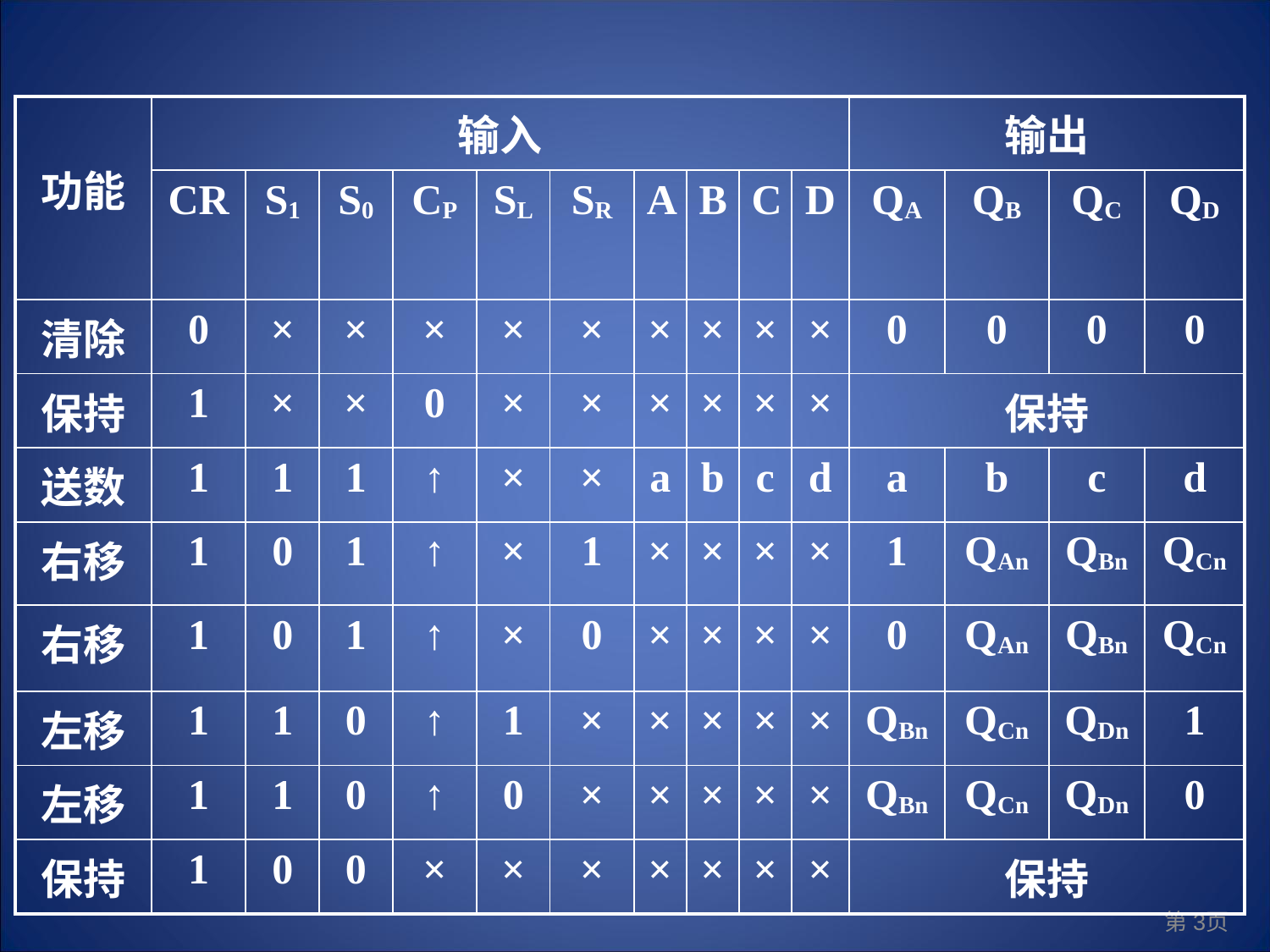

| 功能 | 输入 |  |  |  |  |  |  |  |  |  | 输出 |  |  |  |
| --- | --- | --- | --- | --- | --- | --- | --- | --- | --- | --- | --- | --- | --- | --- |
|  | CR | S1 | S0 | CP | SL | SR | A | B | C | D | QA | QB | QC | QD |
| 清除 | 0 | × | × | × | × | × | × | × | × | × | 0 | 0 | 0 | 0 |
| 保持 | 1 | × | × | 0 | × | × | × | × | × | × | 保持 |  |  |  |
| 送数 | 1 | 1 | 1 | ↑ | × | × | a | b | c | d | a | b | c | d |
| 右移 | 1 | 0 | 1 | ↑ | × | 1 | × | × | × | × | 1 | QAn | QBn | QCn |
| 右移 | 1 | 0 | 1 | ↑ | × | 0 | × | × | × | × | 0 | QAn | QBn | QCn |
| 左移 | 1 | 1 | 0 | ↑ | 1 | × | × | × | × | × | QBn | QCn | QDn | 1 |
| 左移 | 1 | 1 | 0 | ↑ | 0 | × | × | × | × | × | QBn | QCn | QDn | 0 |
| 保持 | 1 | 0 | 0 | × | × | × | × | × | × | × | 保持 |  |  |  |